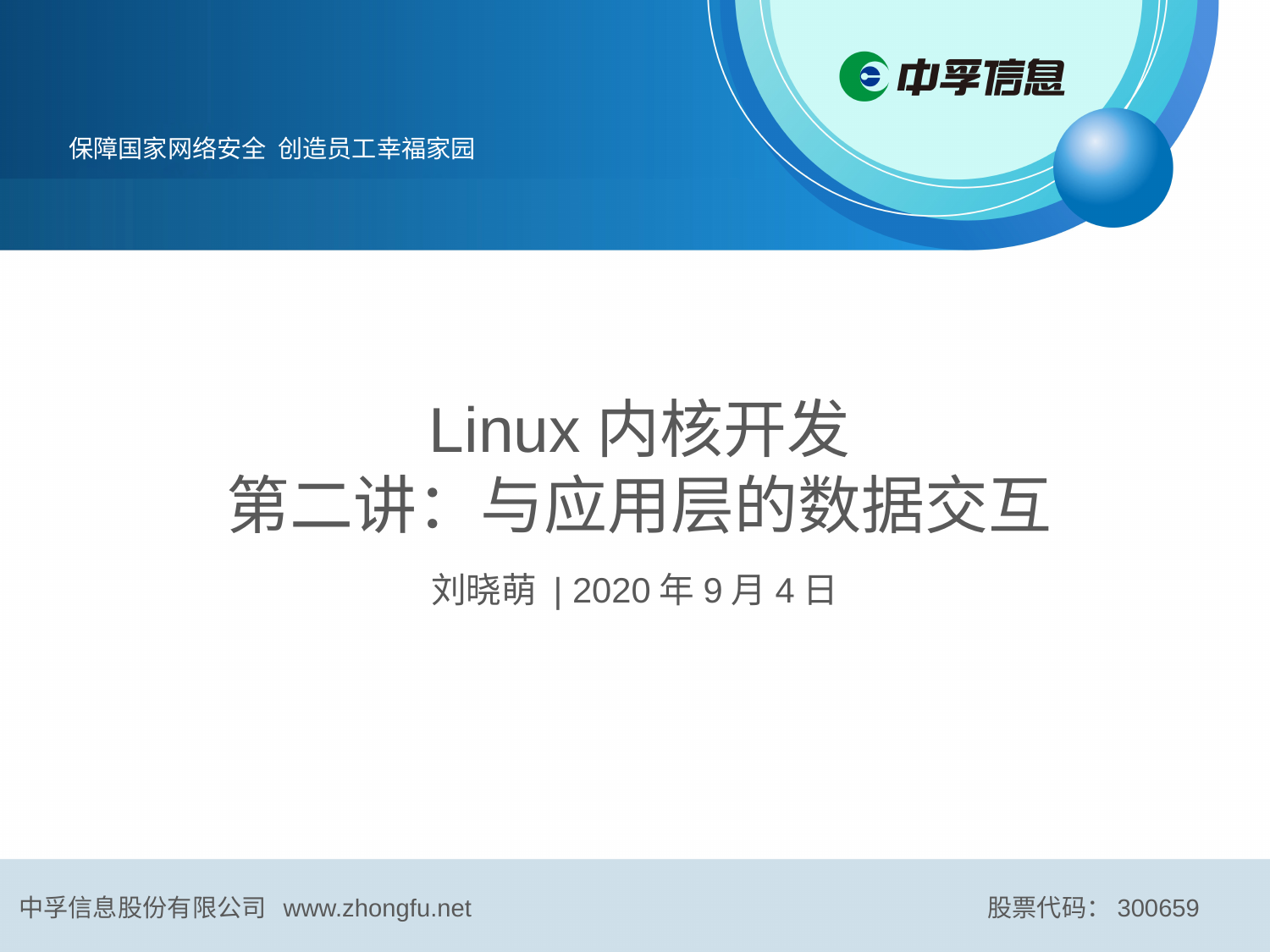

保障国家网络安全  创造员工幸福家园
Linux内核开发
第二讲：与应用层的数据交互
刘晓萌 | 2020年9月4日
中孚信息股份有限公司  www.zhongfu.net
股票代码：300659